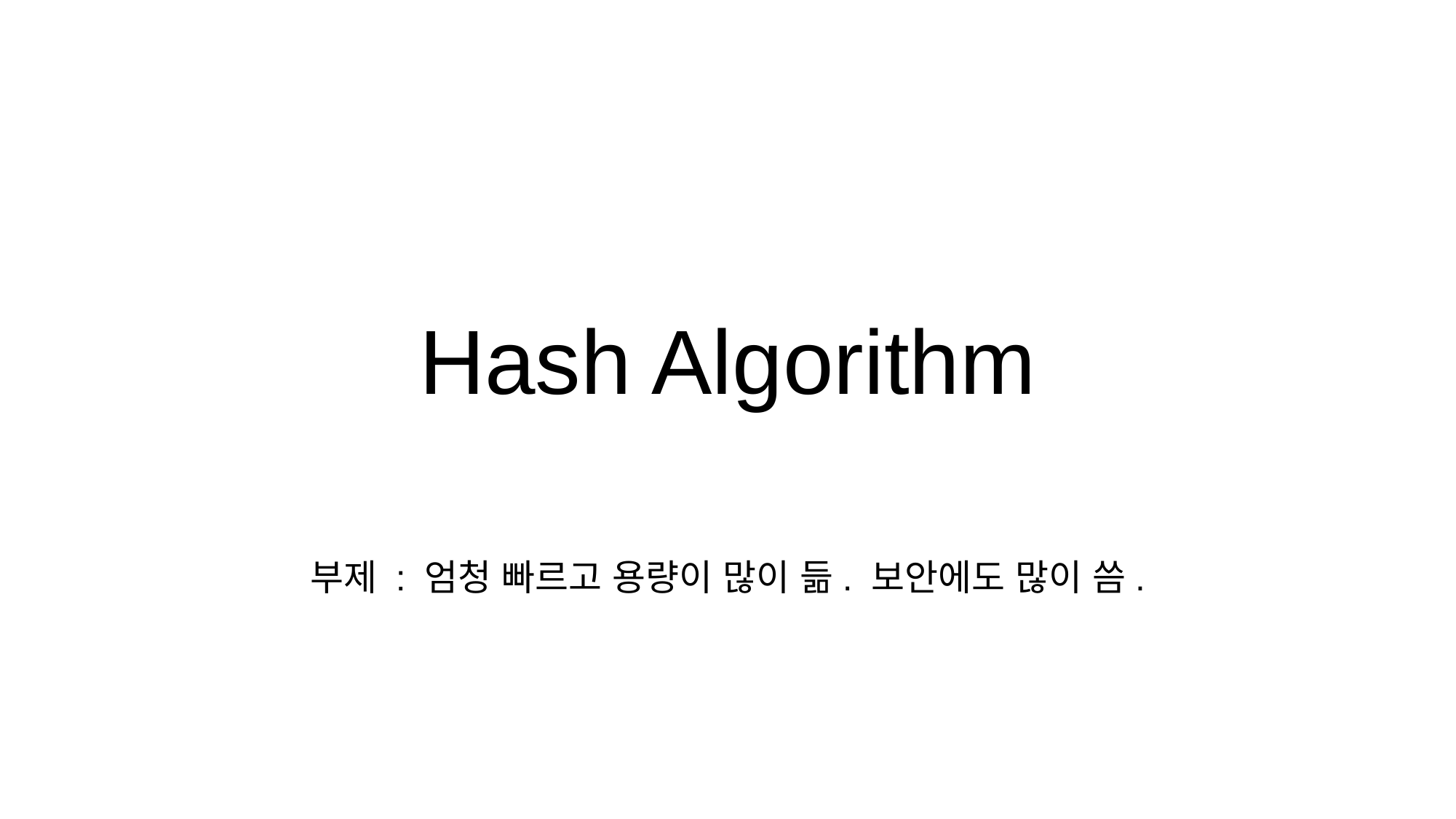

# Hash Algorithm
부제 : 엄청 빠르고 용량이 많이 듦. 보안에도 많이 씀.